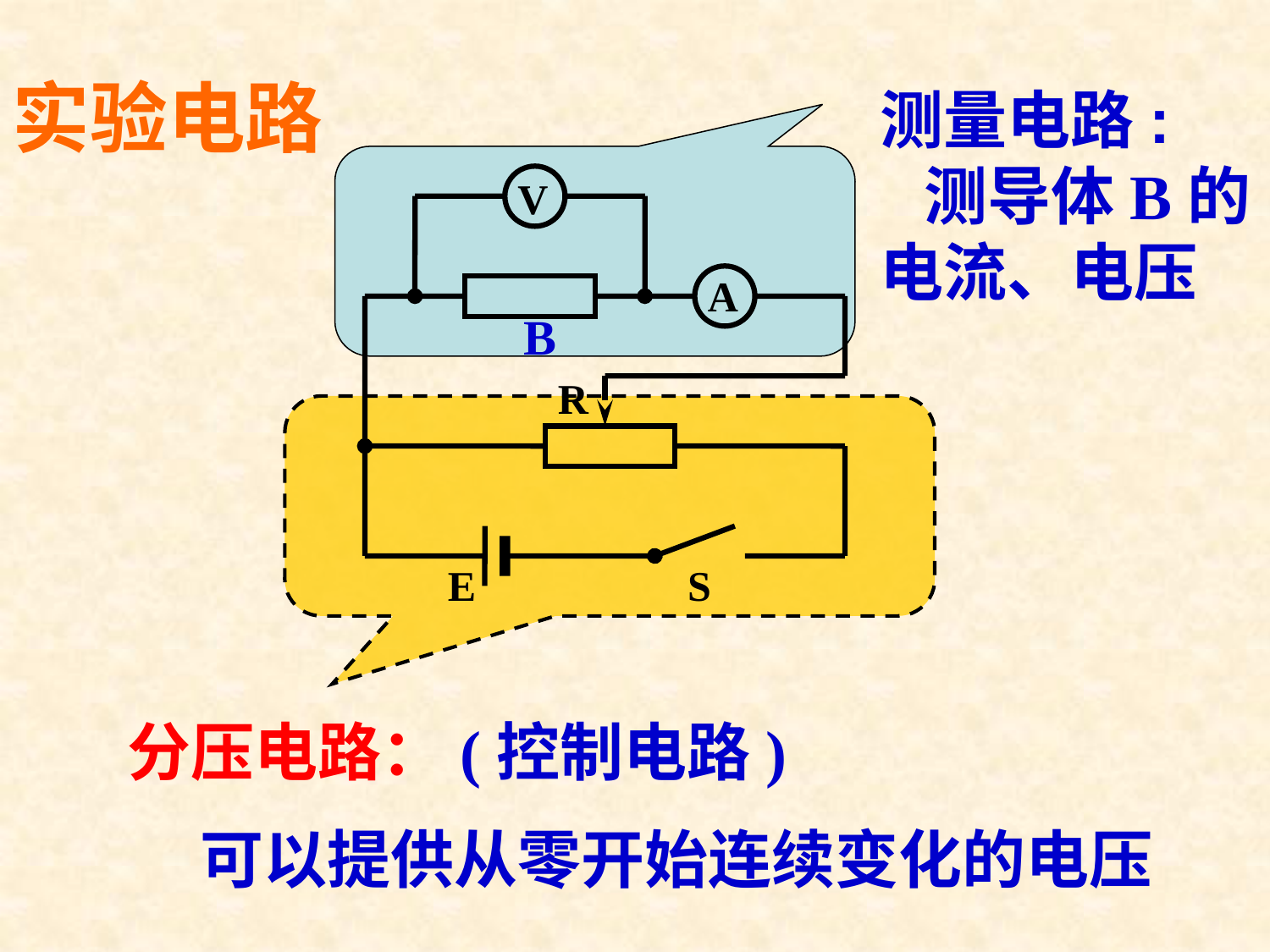

实验电路
测量电路:
  测导体B的电流、电压

V

A

B
R

E
S

分压电路：(控制电路)
    可以提供从零开始连续变化的电压